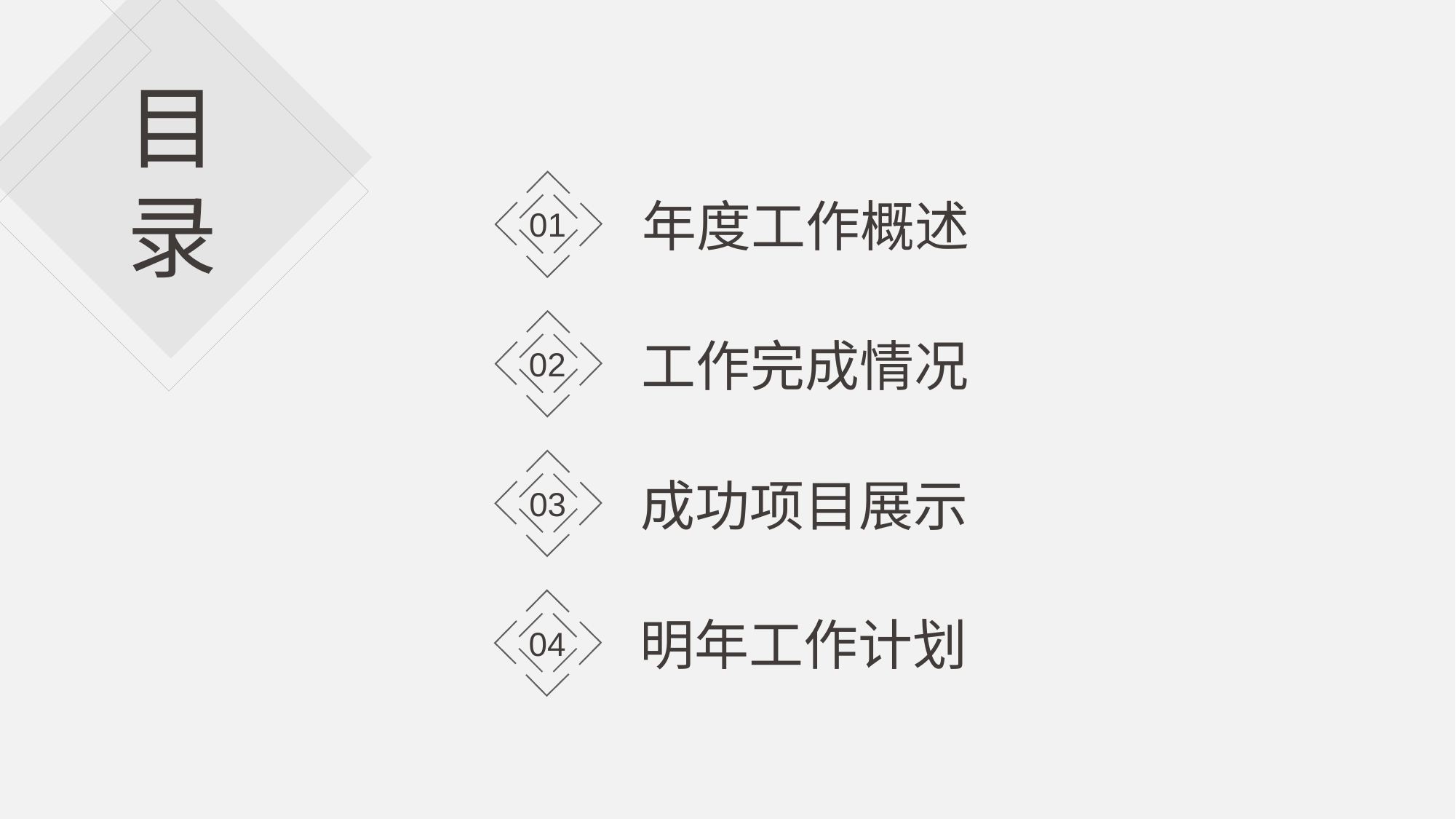

目录

01
年度工作概述

02
工作完成情况

03
成功项目展示

04
明年工作计划